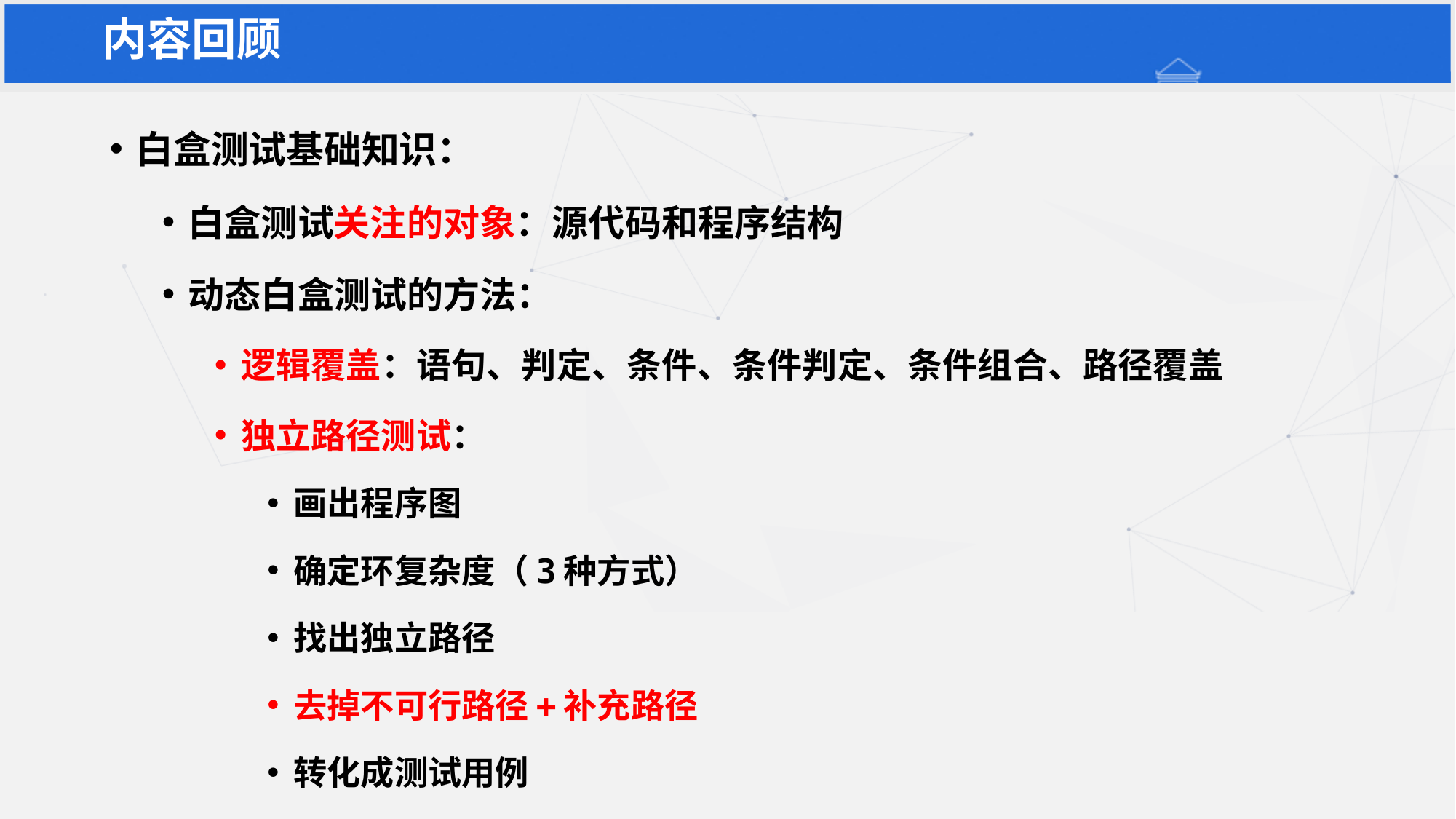

内容回顾
白盒测试基础知识：
白盒测试关注的对象：源代码和程序结构
动态白盒测试的方法：
逻辑覆盖：语句、判定、条件、条件判定、条件组合、路径覆盖
独立路径测试：
画出程序图
确定环复杂度（3种方式）
找出独立路径
去掉不可行路径+补充路径
转化成测试用例